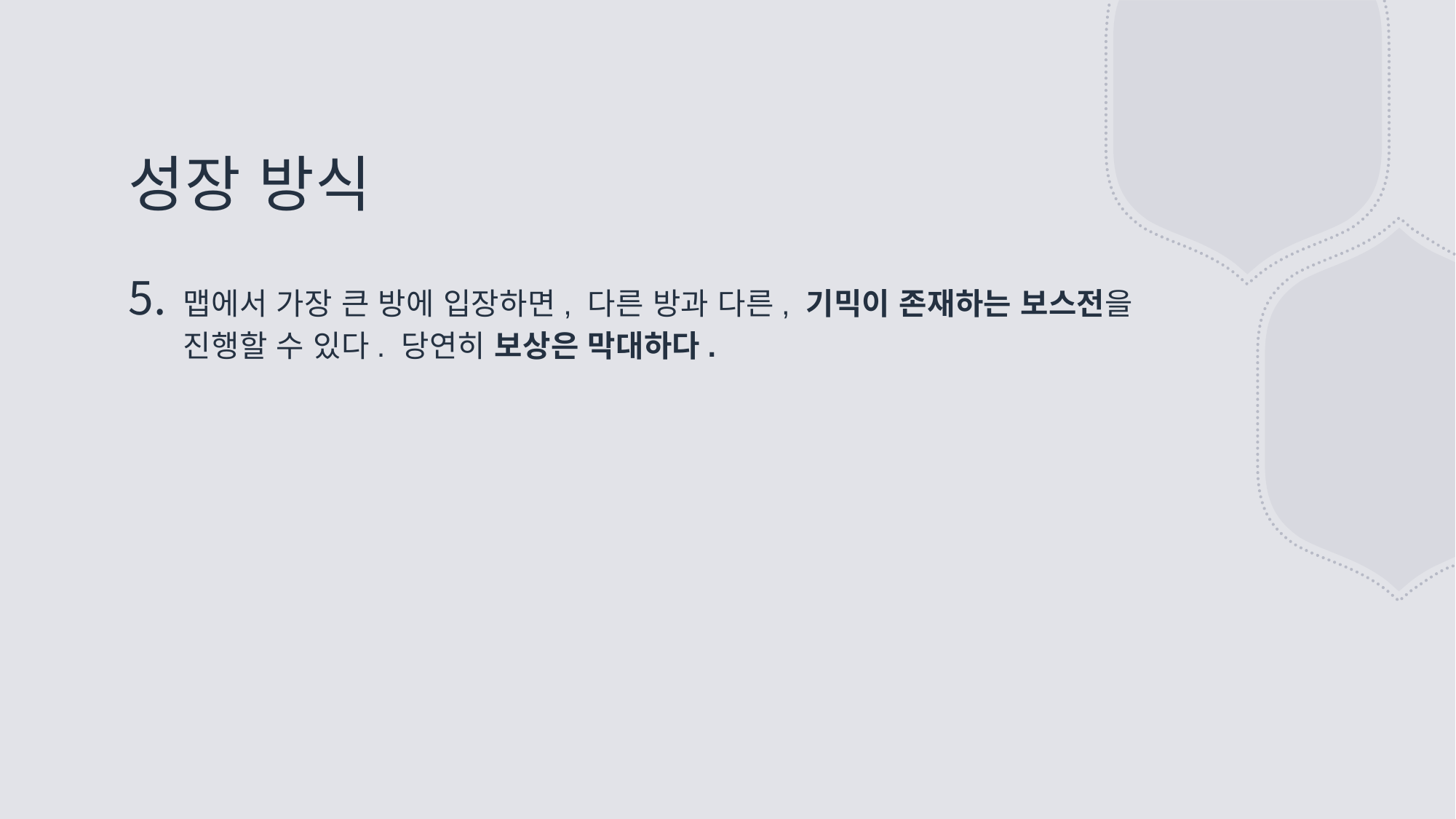

# 성장 방식
맵에서 가장 큰 방에 입장하면, 다른 방과 다른, 기믹이 존재하는 보스전을 진행할 수 있다. 당연히 보상은 막대하다.